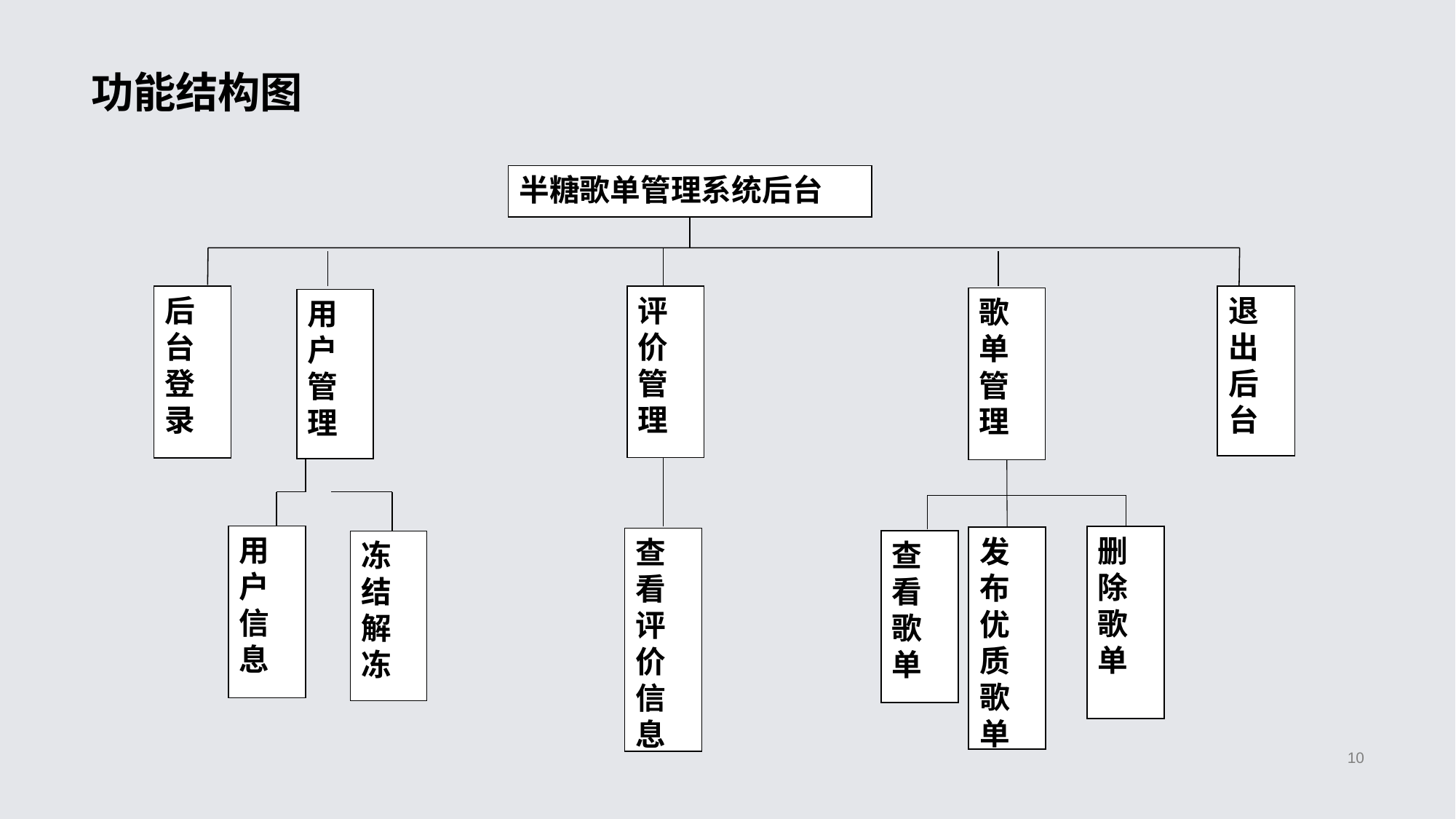

# 功能结构图

半糖歌单管理系统后台

评价管理
后台登录
退出后台
歌单管理
用户管理
用户信息
删除歌单
发布优质歌单
查看评价信息
查看歌单
冻结解冻
10